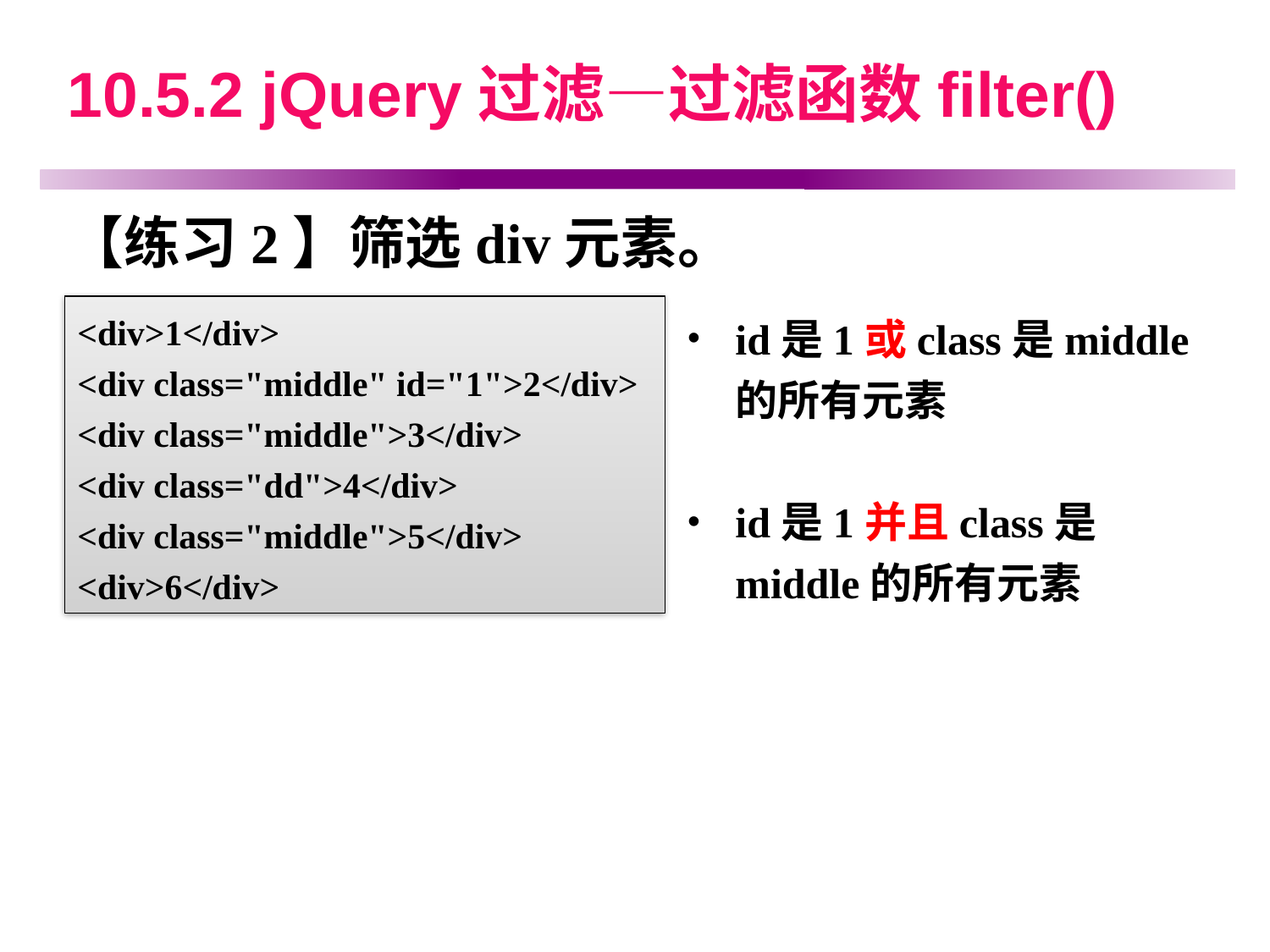

# 10.5.2 jQuery过滤—过滤函数filter()
【练习2】筛选div元素。

<div>1</div>
<div class="middle" id="1">2</div>
<div class="middle">3</div>
<div class="dd">4</div>
<div class="middle">5</div>
<div>6</div>
id是1或class是middle的所有元素

id是1并且class是middle的所有元素